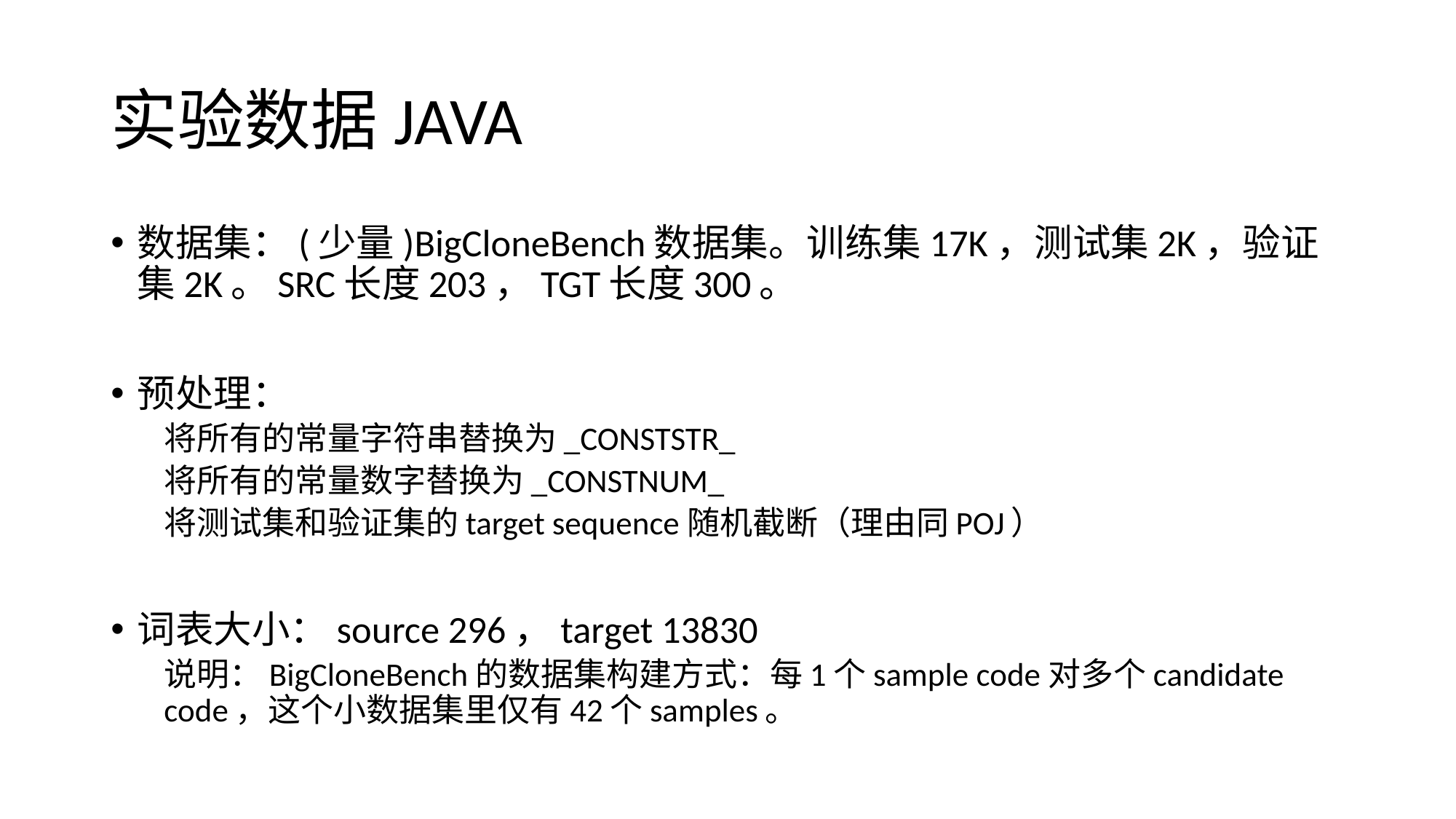

# 实验数据JAVA
数据集：(少量)BigCloneBench数据集。训练集17K，测试集2K，验证集2K。SRC长度203，TGT长度300。

预处理：
将所有的常量字符串替换为_CONSTSTR_
将所有的常量数字替换为_CONSTNUM_
将测试集和验证集的target sequence随机截断（理由同POJ）

词表大小：source 296，target 13830
说明：BigCloneBench的数据集构建方式：每1个sample code对多个candidate code，这个小数据集里仅有42个samples。